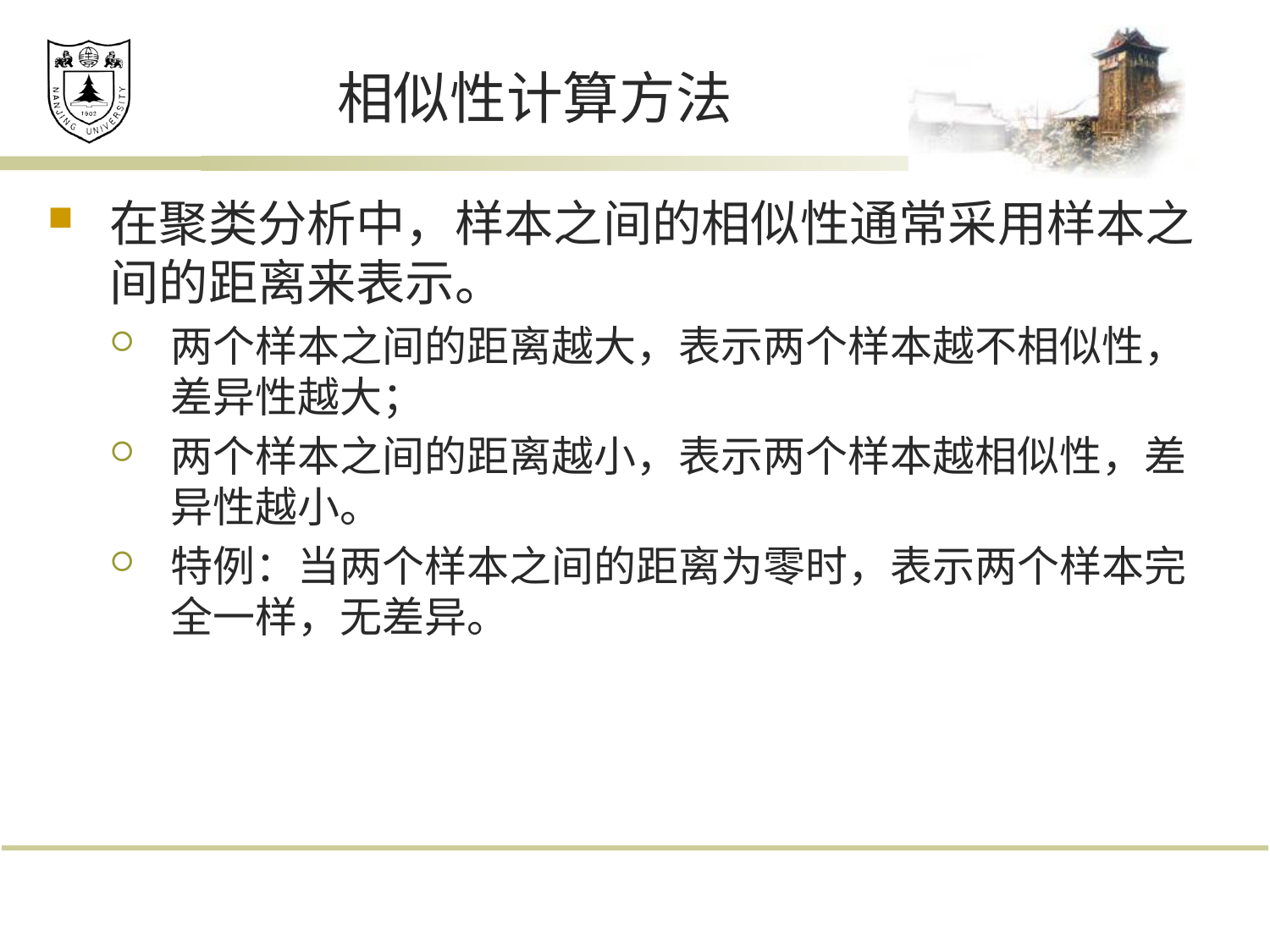

# 相似性计算方法
在聚类分析中，样本之间的相似性通常采用样本之间的距离来表示。
两个样本之间的距离越大，表示两个样本越不相似性，差异性越大；
两个样本之间的距离越小，表示两个样本越相似性，差异性越小。
特例：当两个样本之间的距离为零时，表示两个样本完全一样，无差异。